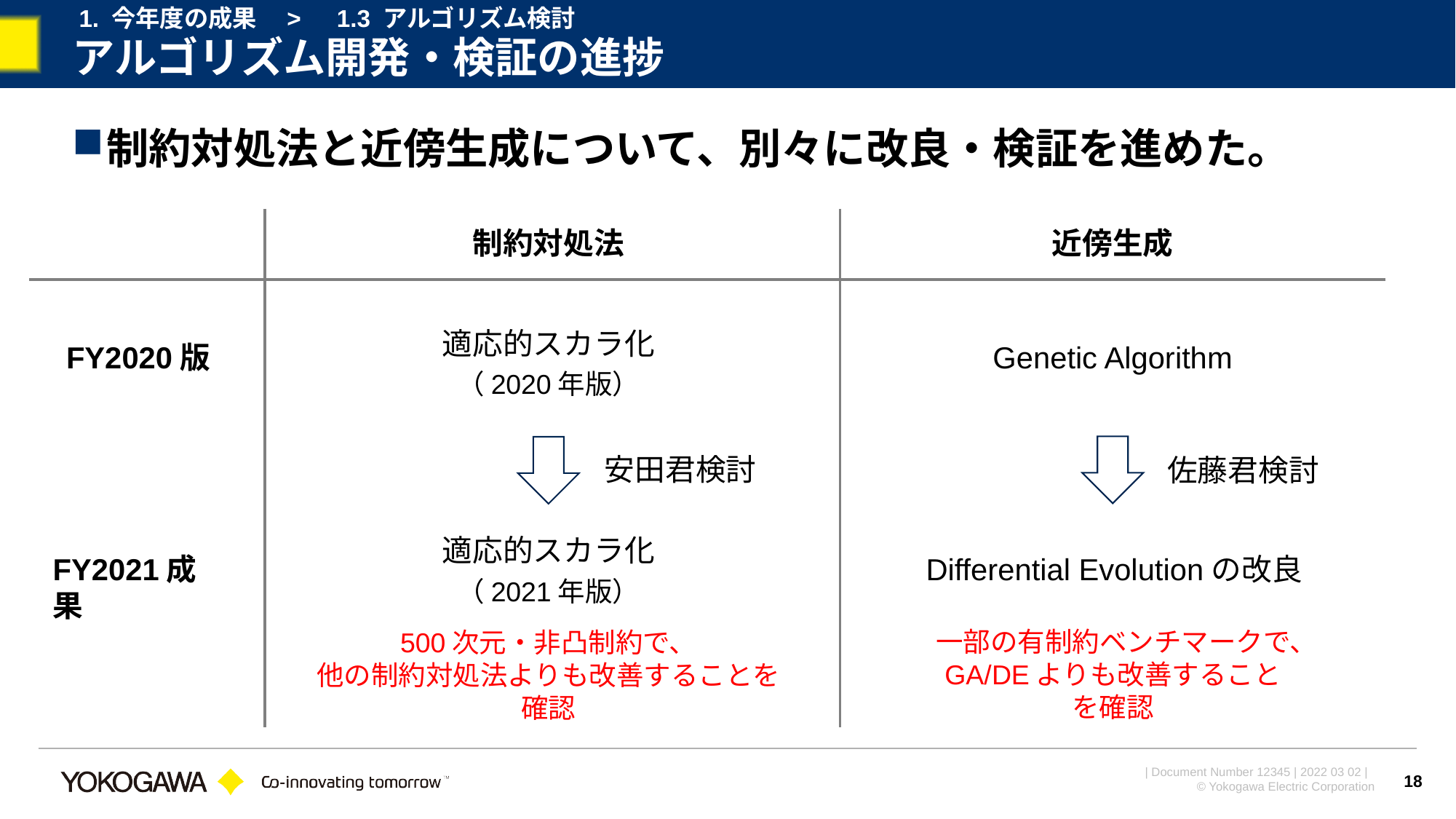

1. 今年度の成果　>　1.3 アルゴリズム検討
# アルゴリズム開発・検証の進捗
制約対処法と近傍生成について、別々に改良・検証を進めた。
制約対処法
近傍生成
適応的スカラ化
Genetic Algorithm
FY2020版
（2020年版）

安田君検討
佐藤君検討
適応的スカラ化
FY2021成果
Differential Evolutionの改良
（2021年版）
一部の有制約ベンチマークで、
GA/DEよりも改善することを確認
500次元・非凸制約で、
他の制約対処法よりも改善することを確認
18